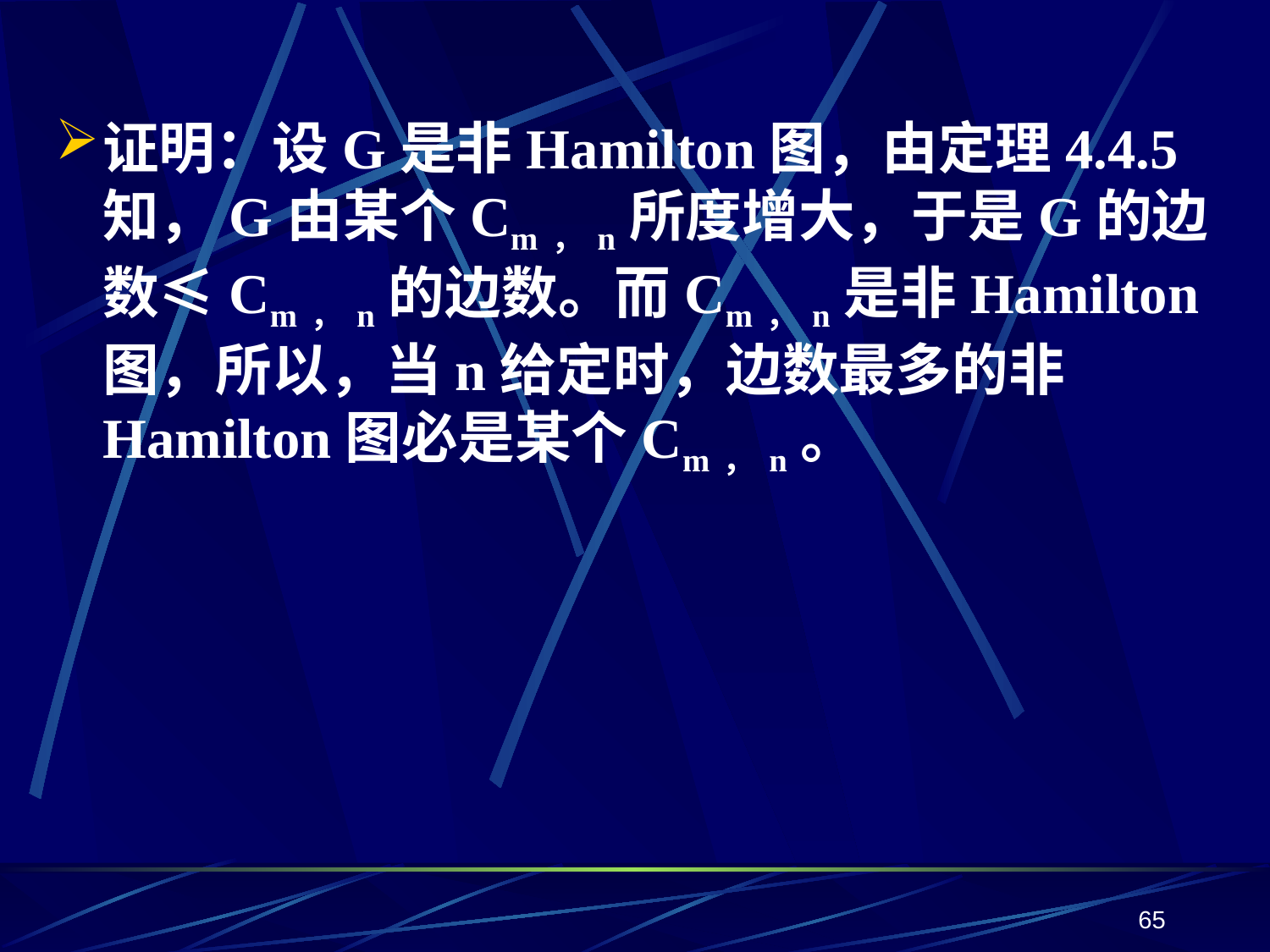

证明：设G是非Hamilton图，由定理4.4.5知，G由某个Cm，n所度增大，于是G的边数≤Cm，n的边数。而Cm，n是非Hamilton图，所以，当n给定时，边数最多的非Hamilton图必是某个Cm，n。
65